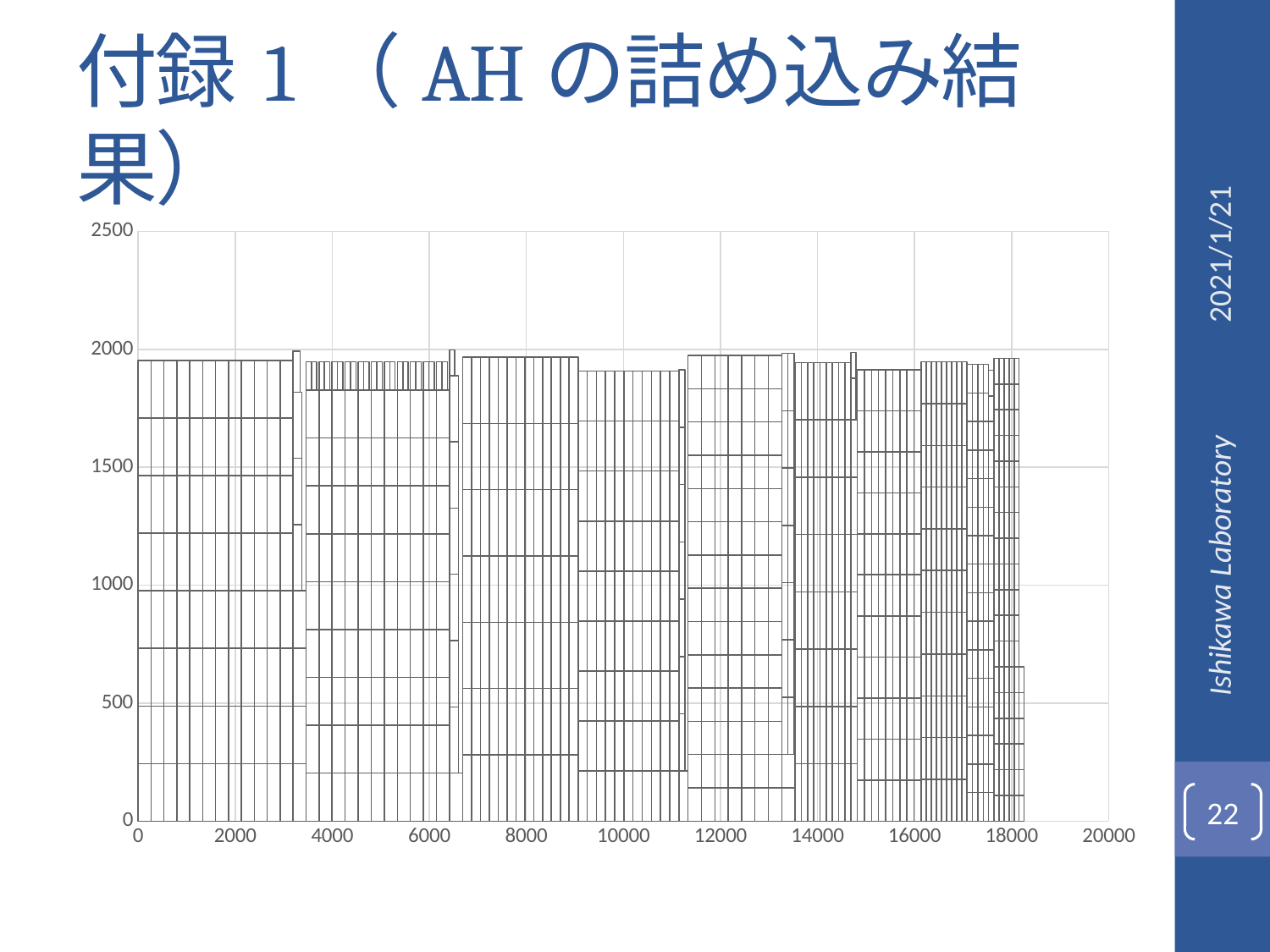

# 付録1（AHの詰め込み結果）

### Chart

| Category |  |
|---|---|
2021/1/21
Ishikawa Laboratory
22